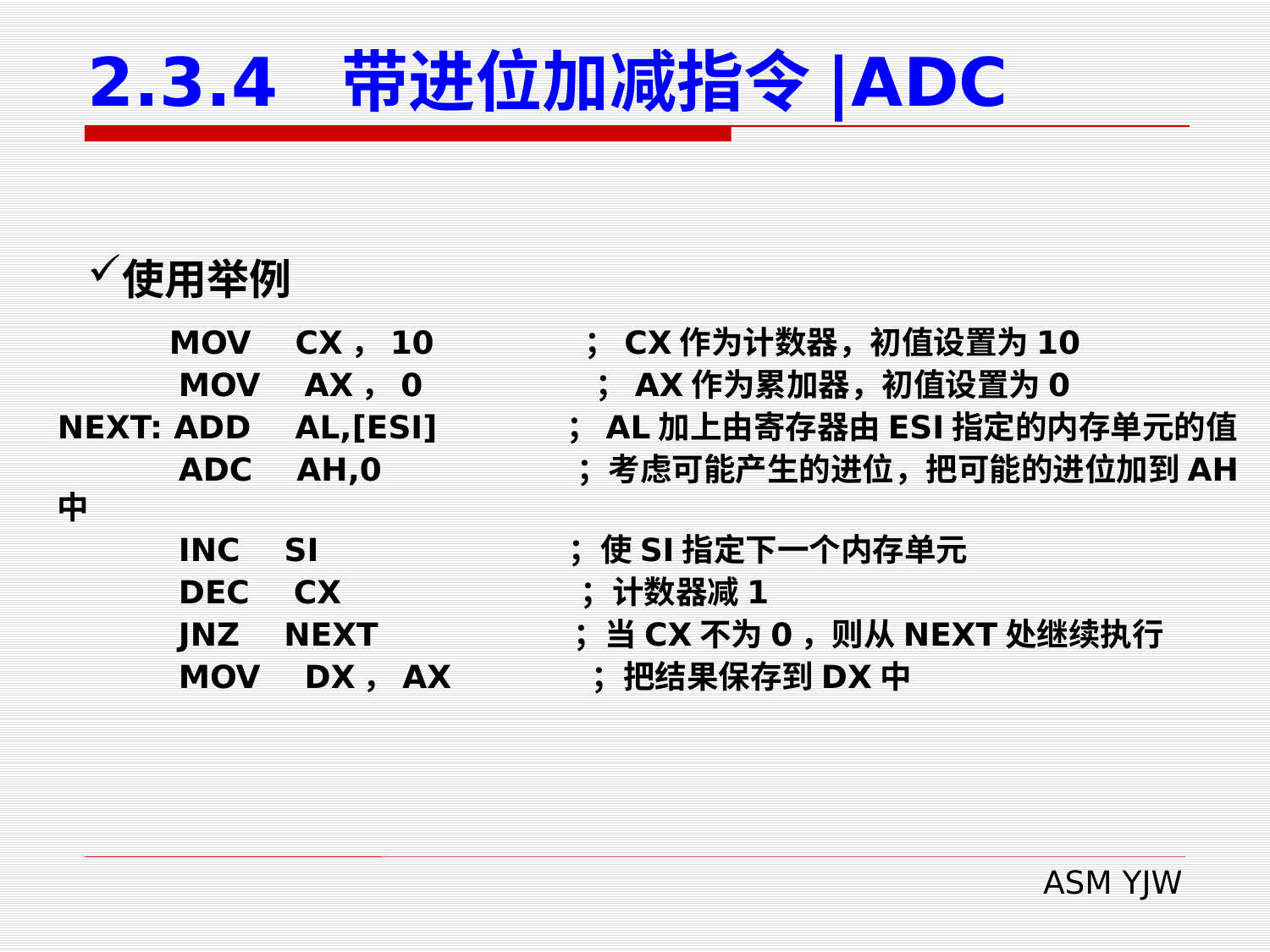

# 2.3.4  带进位加减指令|ADC
使用举例
           MOV    CX，10             ；CX作为计数器，初值设置为10
           MOV    AX，0               ；AX作为累加器，初值设置为0
NEXT: ADD    AL,[ESI]           ；AL加上由寄存器由ESI指定的内存单元的值
           ADC    AH,0                 ；考虑可能产生的进位，把可能的进位加到AH中
           INC    SI                      ；使SI指定下一个内存单元
           DEC    CX                     ；计数器减1
           JNZ    NEXT                 ；当CX不为0，则从NEXT处继续执行
           MOV    DX，AX            ；把结果保存到DX中